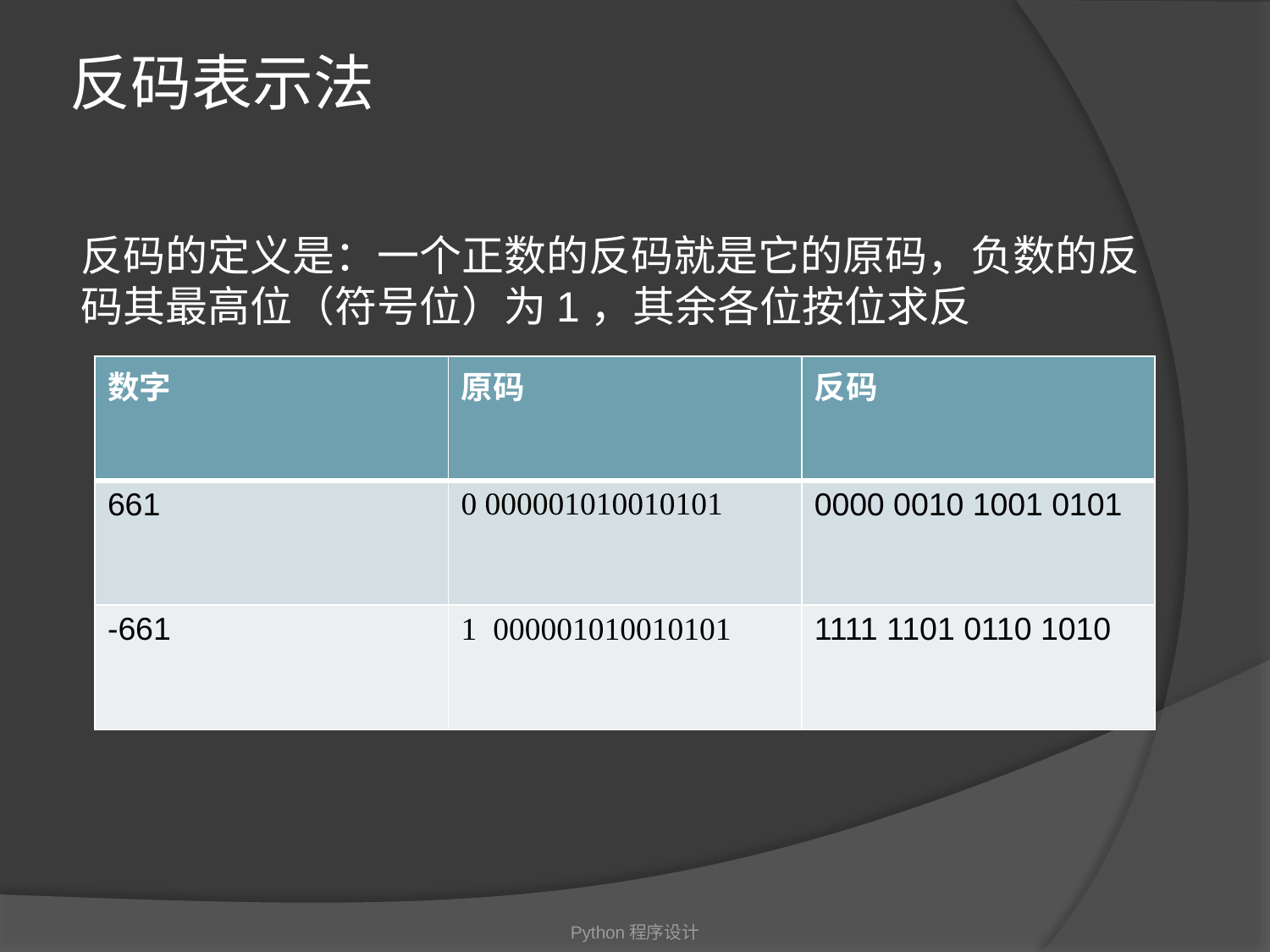

# 反码表示法
反码的定义是：一个正数的反码就是它的原码，负数的反码其最高位（符号位）为1，其余各位按位求反

| 数字 | 原码 | 反码 |
| --- | --- | --- |
| 661 | 0 000001010010101 | 0000 0010 1001 0101 |
| -661 | 1 000001010010101 | 1111 1101 0110 1010 |
Python程序设计
13